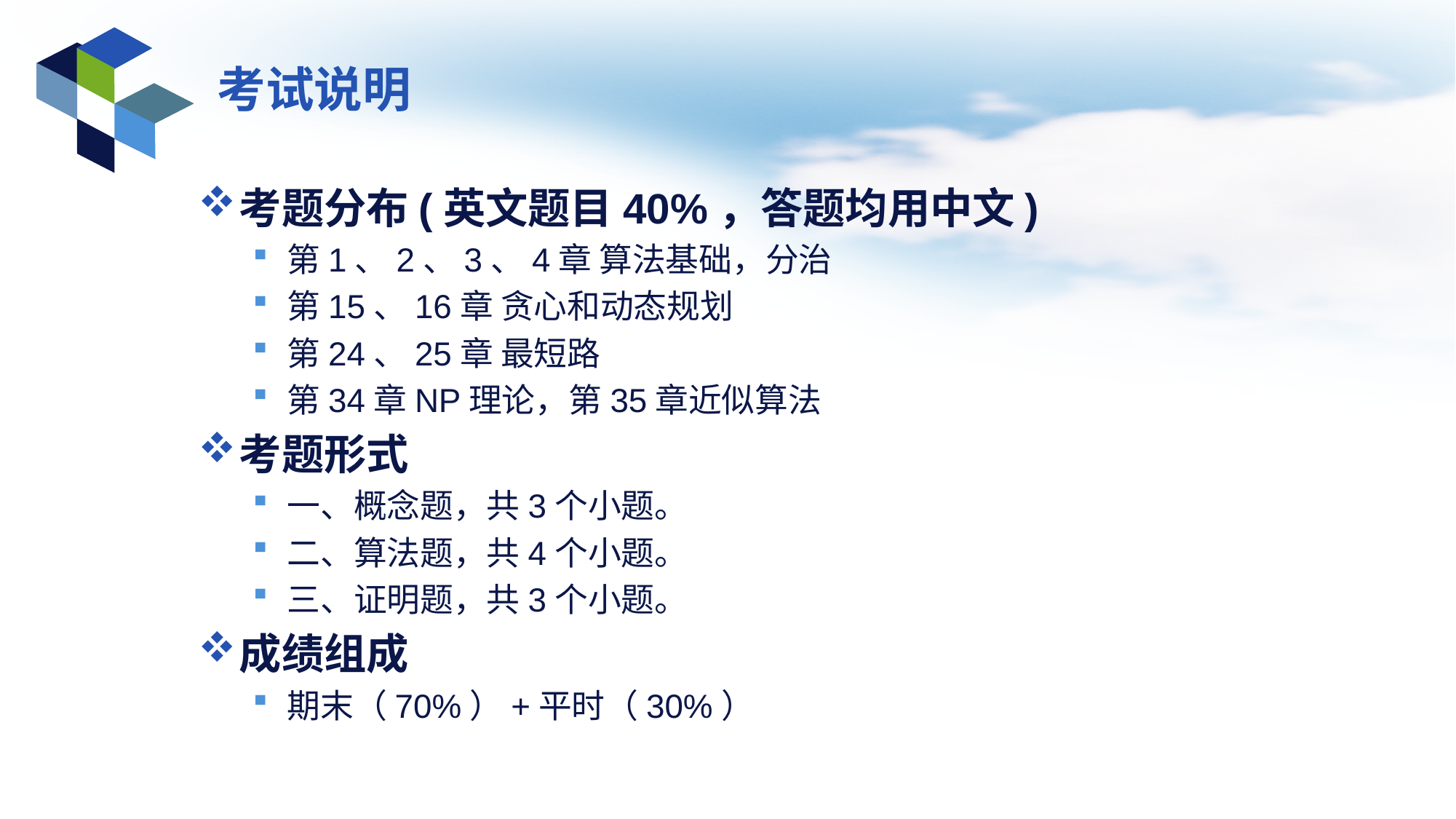

# 考试说明
考题分布(英文题目40%，答题均用中文)
第1、2、3、4章 算法基础，分治
第15、16章 贪心和动态规划
第24、25章 最短路
第34章NP理论，第35章近似算法
考题形式
一、概念题，共3个小题。
二、算法题，共4个小题。
三、证明题，共3个小题。
成绩组成
期末（70%）+平时（30%）